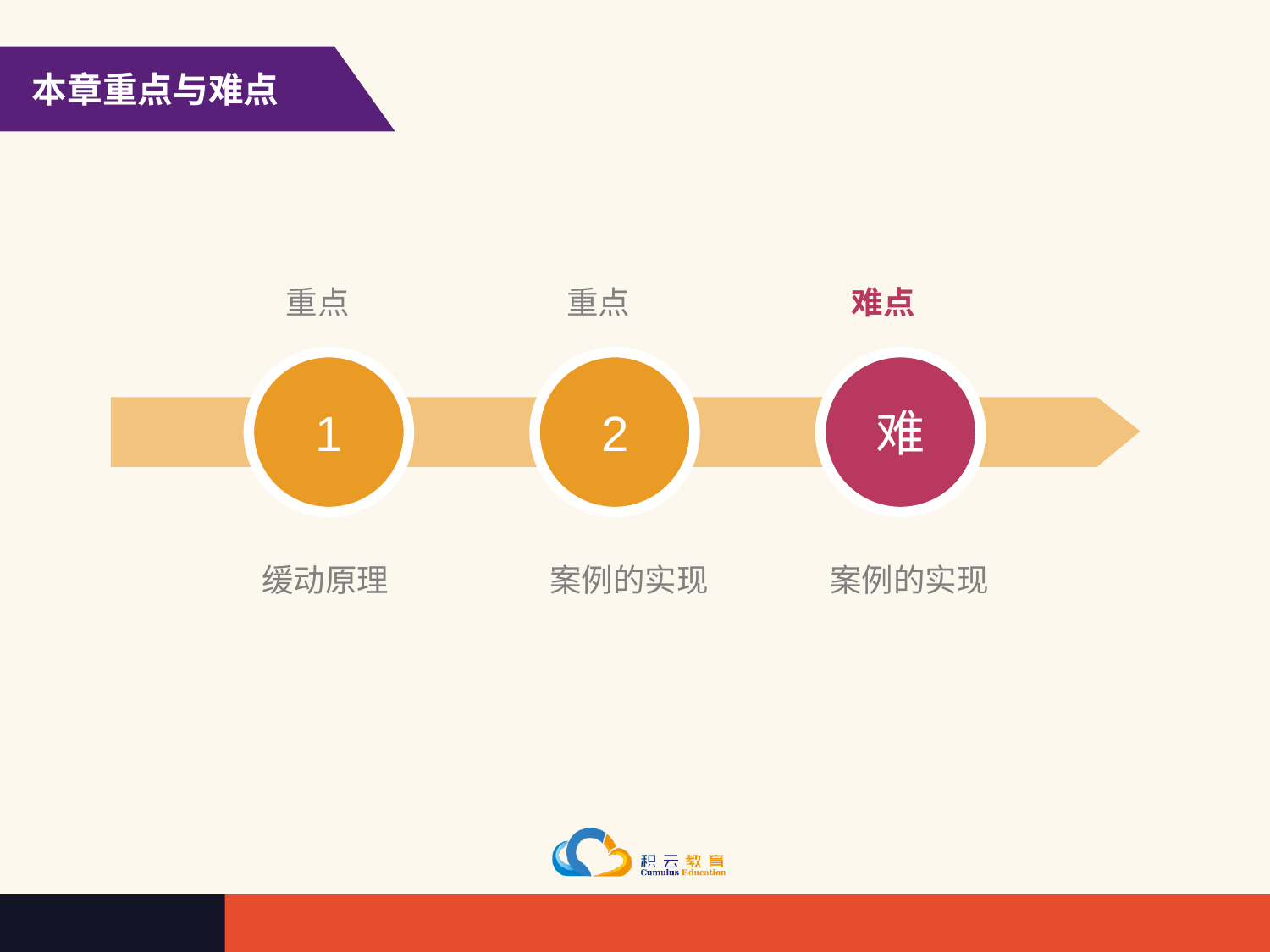

本章重点与难点
重点
重点
难点

1

2

难

案例的实现
缓动原理
案例的实现